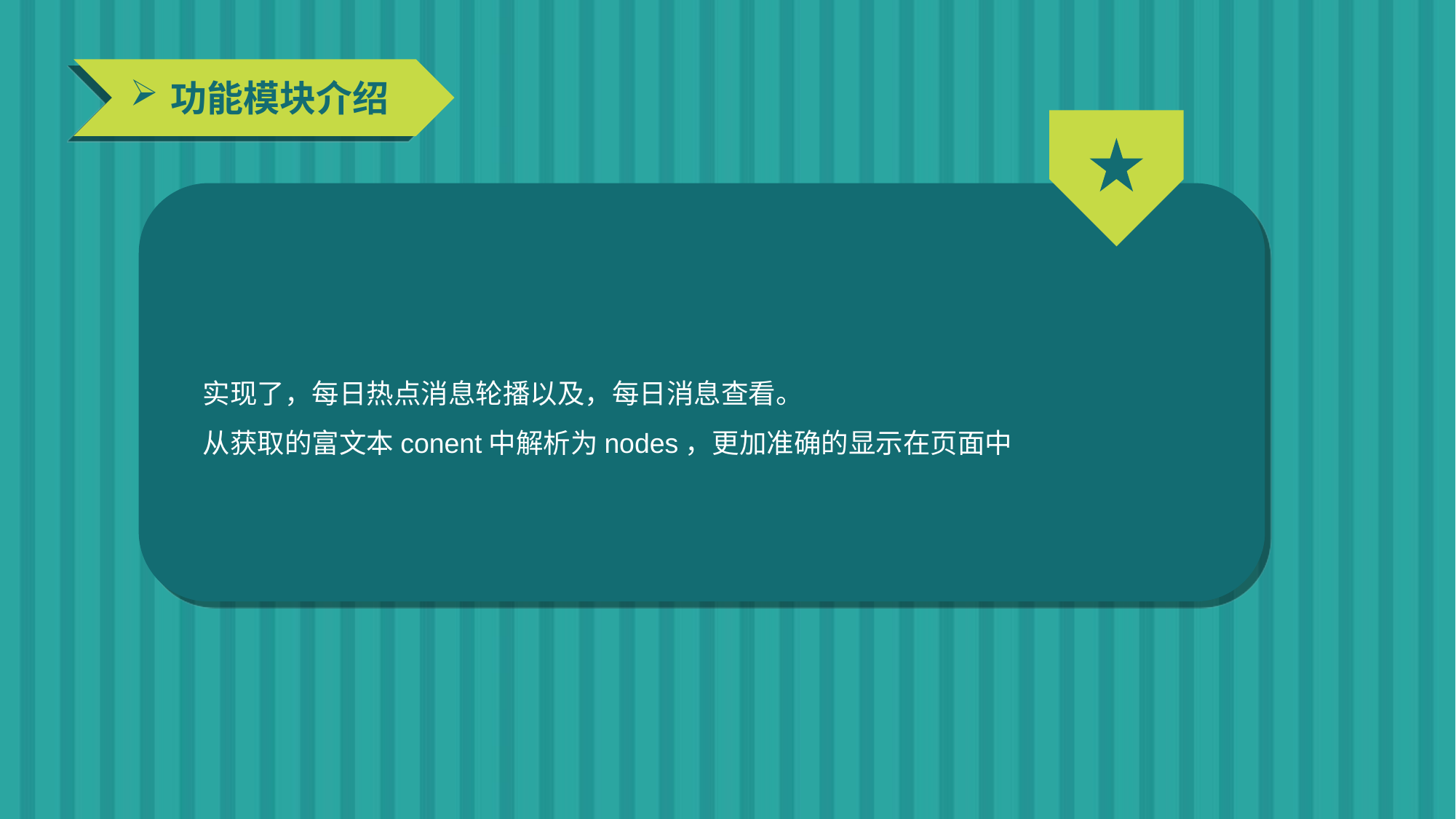

功能模块介绍

实现了，每日热点消息轮播以及，每日消息查看。
从获取的富文本conent中解析为nodes，更加准确的显示在页面中